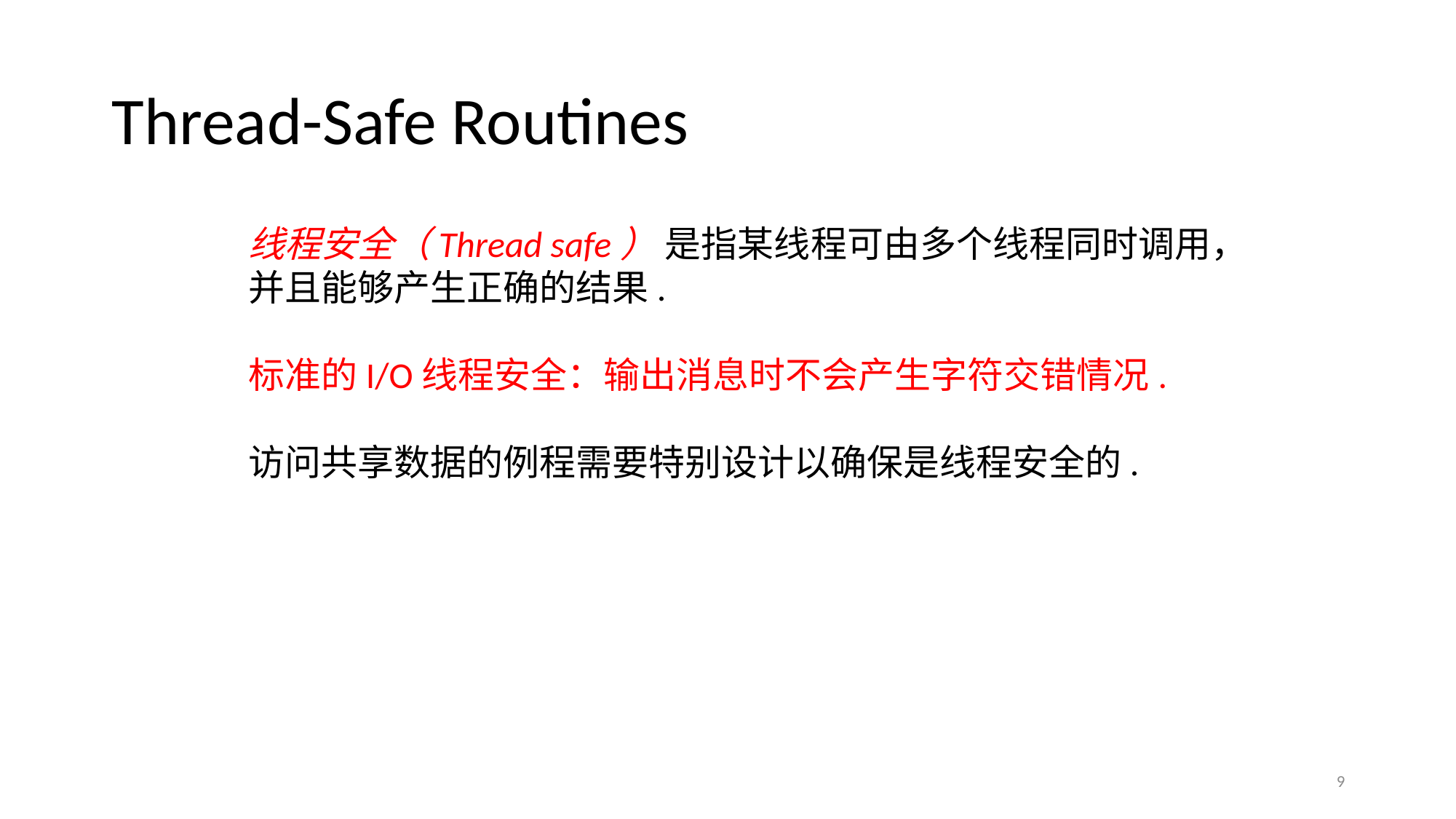

# Thread-Safe Routines
线程安全（Thread safe） 是指某线程可由多个线程同时调用，并且能够产生正确的结果.

标准的I/O线程安全：输出消息时不会产生字符交错情况.

访问共享数据的例程需要特别设计以确保是线程安全的.
9